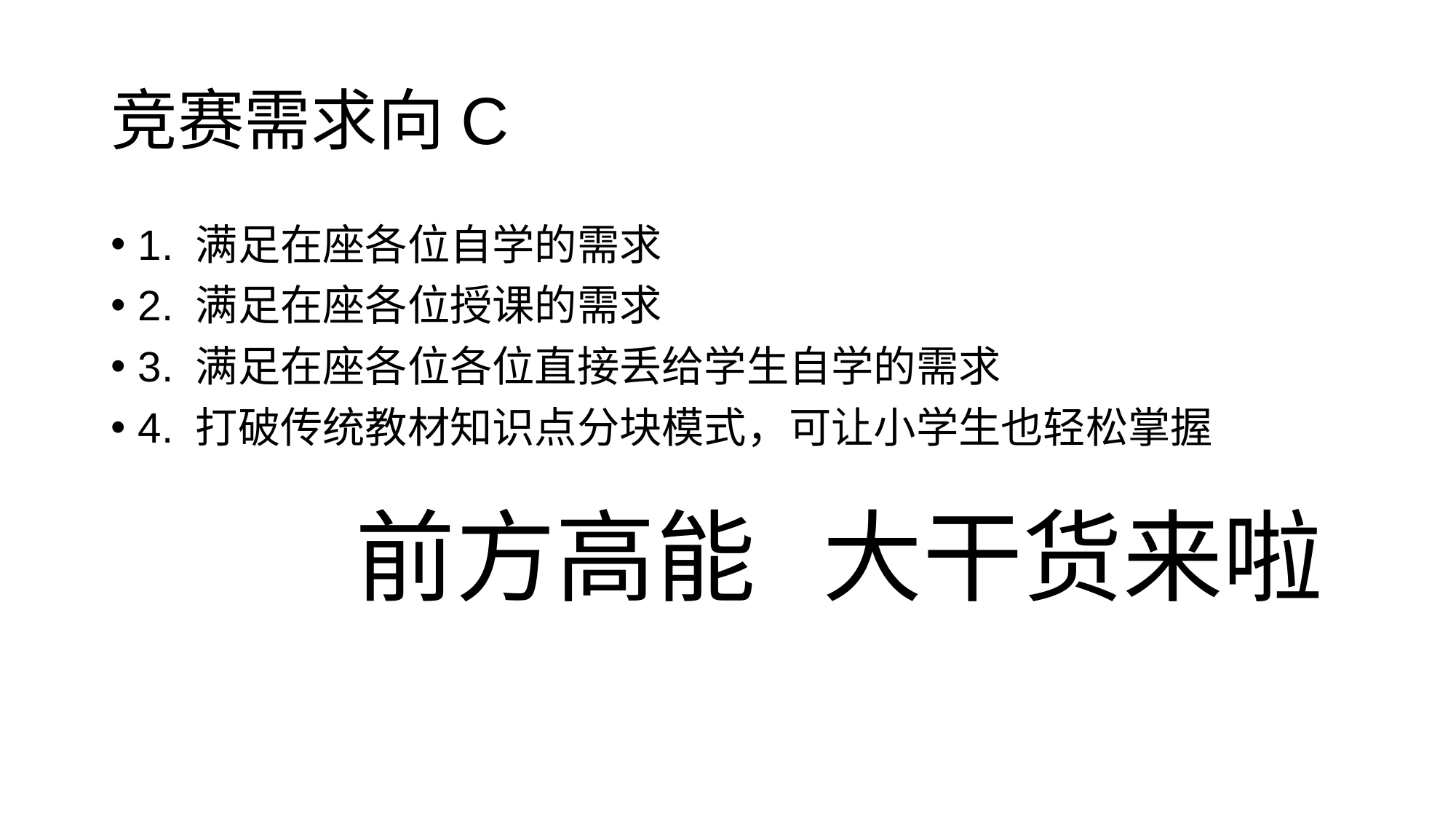

# 竞赛需求向C
1. 满足在座各位自学的需求
2. 满足在座各位授课的需求
3. 满足在座各位各位直接丢给学生自学的需求
4. 打破传统教材知识点分块模式，可让小学生也轻松掌握
前方高能   大干货来啦